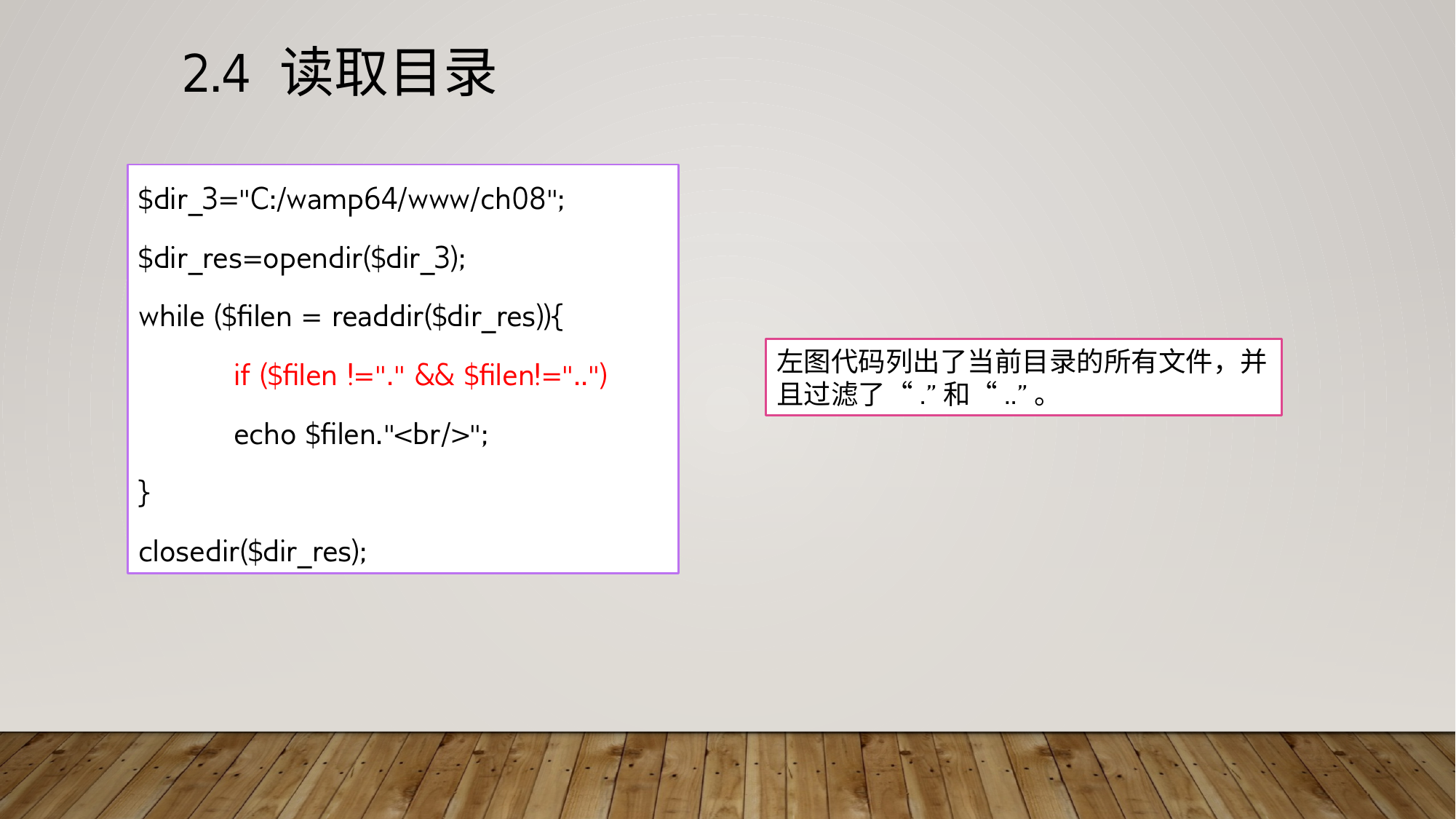

# 2.4 读取目录
$dir_3="C:/wamp64/www/ch08";
$dir_res=opendir($dir_3);
while ($filen = readdir($dir_res)){
	if ($filen !="." && $filen!="..")
		echo $filen."<br/>";
}
closedir($dir_res);
左图代码列出了当前目录的所有文件，并且过滤了“.”和“..”。